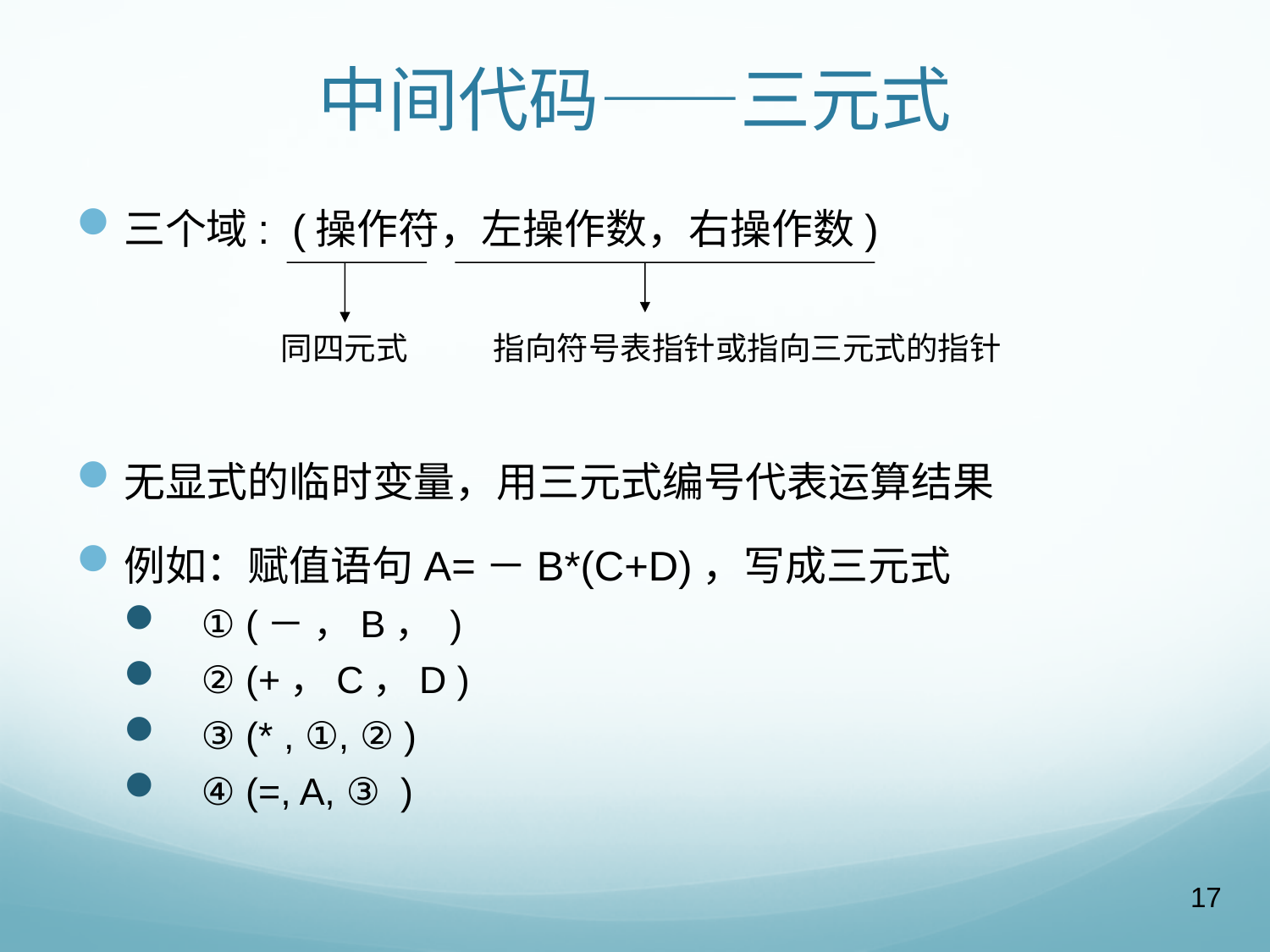

# 中间代码——三元式
三个域:  (操作符，左操作数，右操作数)

无显式的临时变量，用三元式编号代表运算结果
例如：赋值语句A=－B*(C+D)，写成三元式
   ① (－ ，B， )
   ② (+，C，D )
   ③ (* , ①, ② )
   ④ (=, A, ③  )

同四元式
指向符号表指针或指向三元式的指针
17